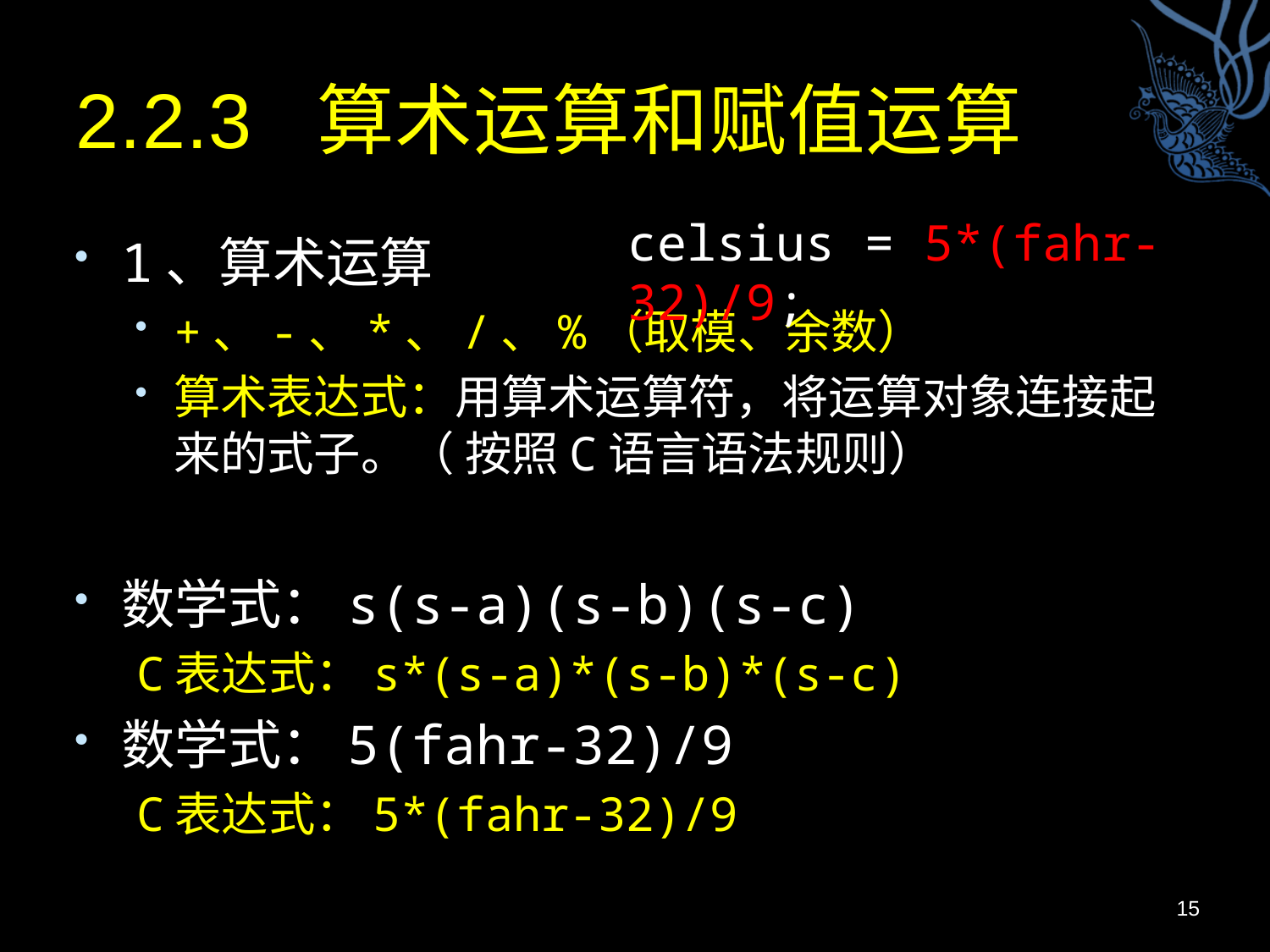

# 2.2.3  算术运算和赋值运算
celsius = 5*(fahr-32)/9;
1、算术运算
+、-、*、/、%（取模、余数）
算术表达式：用算术运算符，将运算对象连接起来的式子。（ 按照C语言语法规则）

数学式：s(s-a)(s-b)(s-c)
C表达式：s*(s-a)*(s-b)*(s-c)
数学式：5(fahr-32)/9
C表达式：5*(fahr-32)/9

15